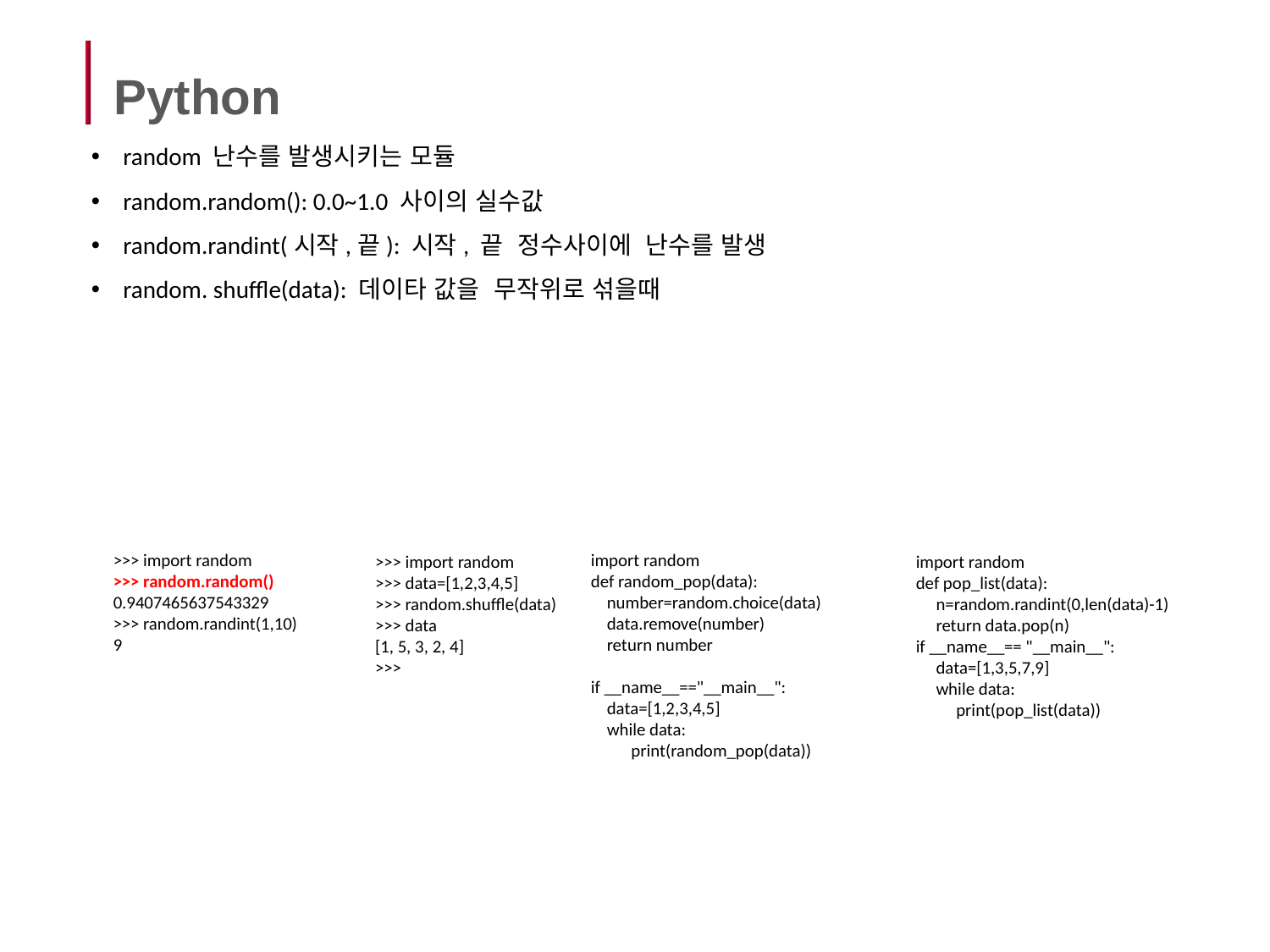

random 난수를 발생시키는 모듈
random.random(): 0.0~1.0 사이의 실수값
random.randint(시작,끝): 시작, 끝  정수사이에  난수를 발생
random. shuffle(data): 데이타 값을  무작위로 섞을때

>>> import random
>>> random.random()
0.9407465637543329
>>> random.randint(1,10)
9

import random
def random_pop(data):
    number=random.choice(data)
    data.remove(number)
    return number

if __name__=="__main__":
    data=[1,2,3,4,5]
    while data:
          print(random_pop(data))

>>> import random
>>> data=[1,2,3,4,5]
>>> random.shuffle(data)
>>> data
[1, 5, 3, 2, 4]
>>>

import random
def pop_list(data):
     n=random.randint(0,len(data)-1)
     return data.pop(n)
if __name__== "__main__":
     data=[1,3,5,7,9]
     while data:
          print(pop_list(data))